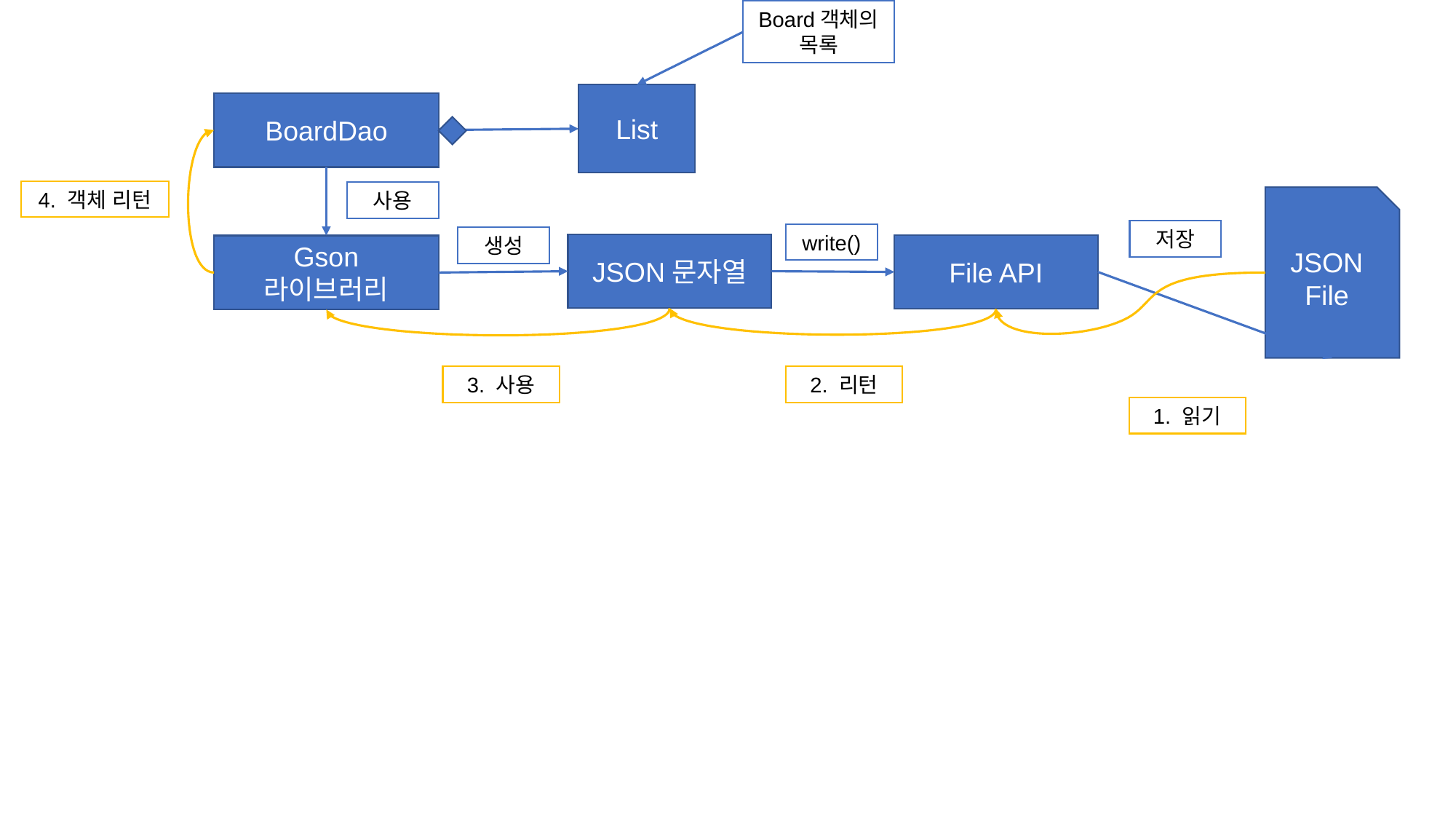

Board객체의 목록
List
BoardDao

4. 객체 리턴
사용
JSON
File
저장
write()
생성
JSON문자열
File API
Gson
라이브러리
2. 리턴
3. 사용
1. 읽기